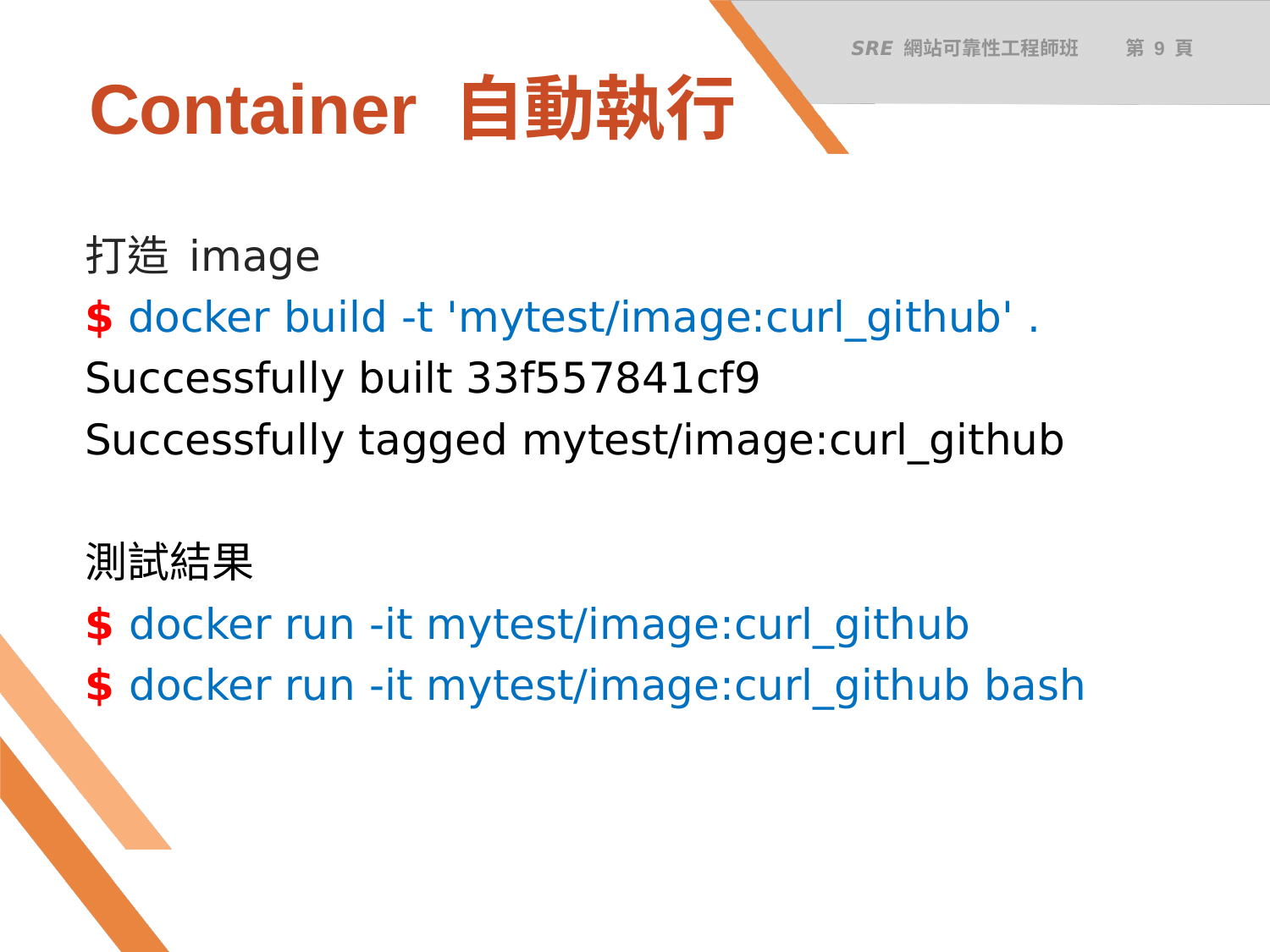

SRE 網站可靠性工程師班
第 9 頁
# Container 自動執行
打造 image
$ docker build -t 'mytest/image:curl_github' .
Successfully built 33f557841cf9
Successfully tagged mytest/image:curl_github

測試結果
$ docker run -it mytest/image:curl_github
$ docker run -it mytest/image:curl_github bash